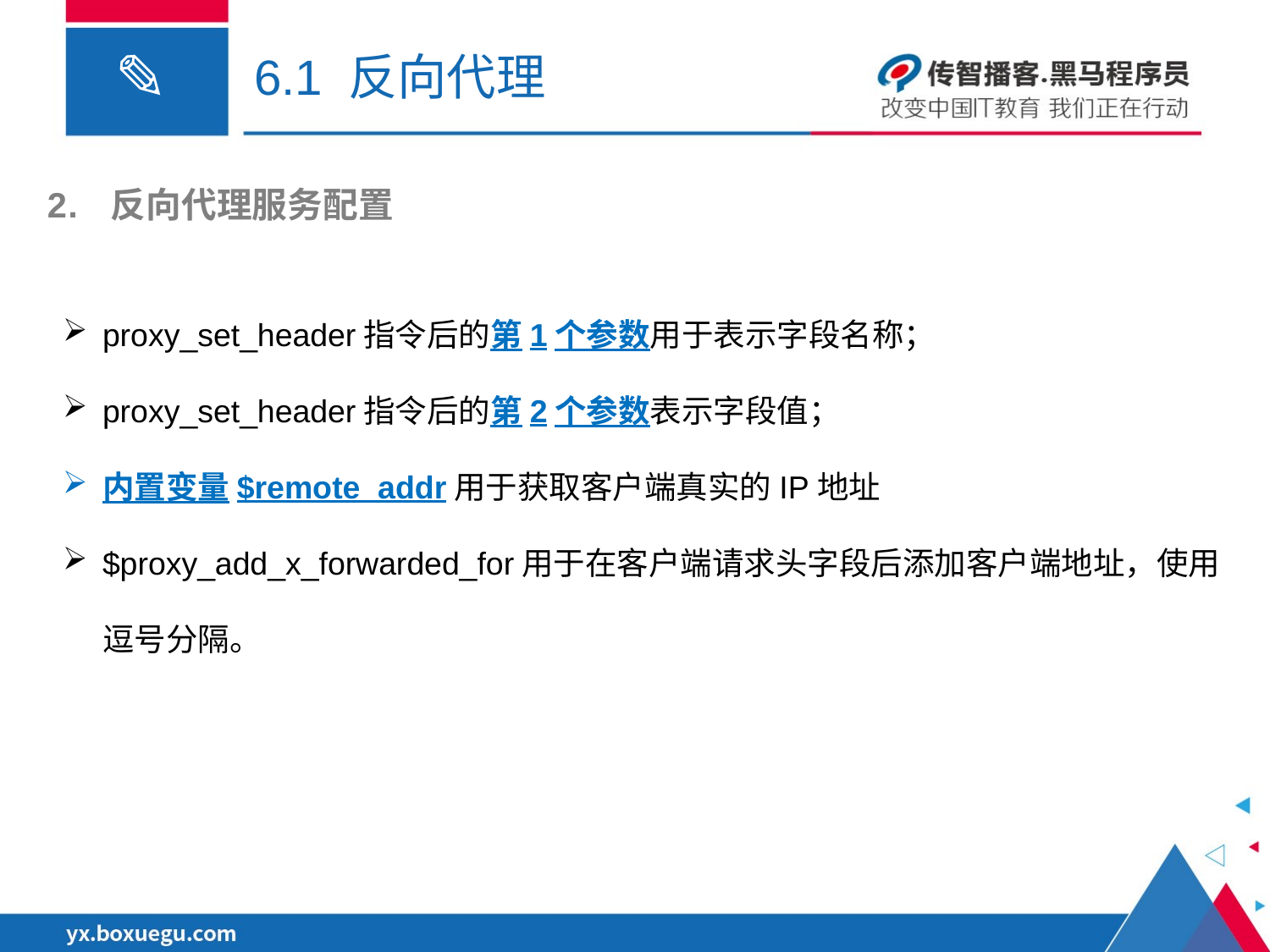

# 6.1 反向代理
反向代理服务配置
proxy_set_header指令后的第1个参数用于表示字段名称；
proxy_set_header指令后的第2个参数表示字段值；
内置变量$remote_addr用于获取客户端真实的IP地址
$proxy_add_x_forwarded_for用于在客户端请求头字段后添加客户端地址，使用逗号分隔。